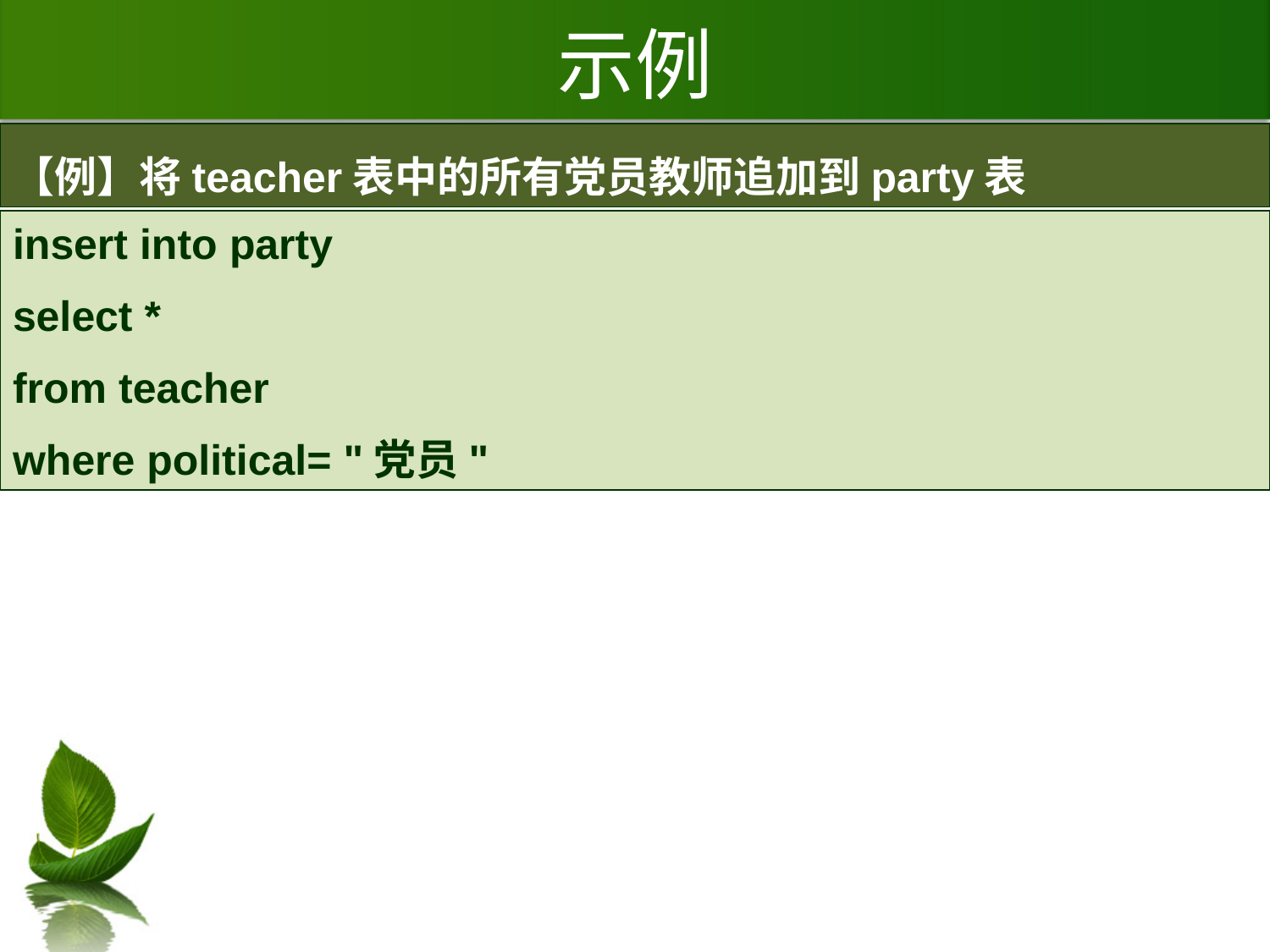

# 示例
【例】将teacher表中的所有党员教师追加到party表
insert into party
select *
from teacher
where political= "党员"